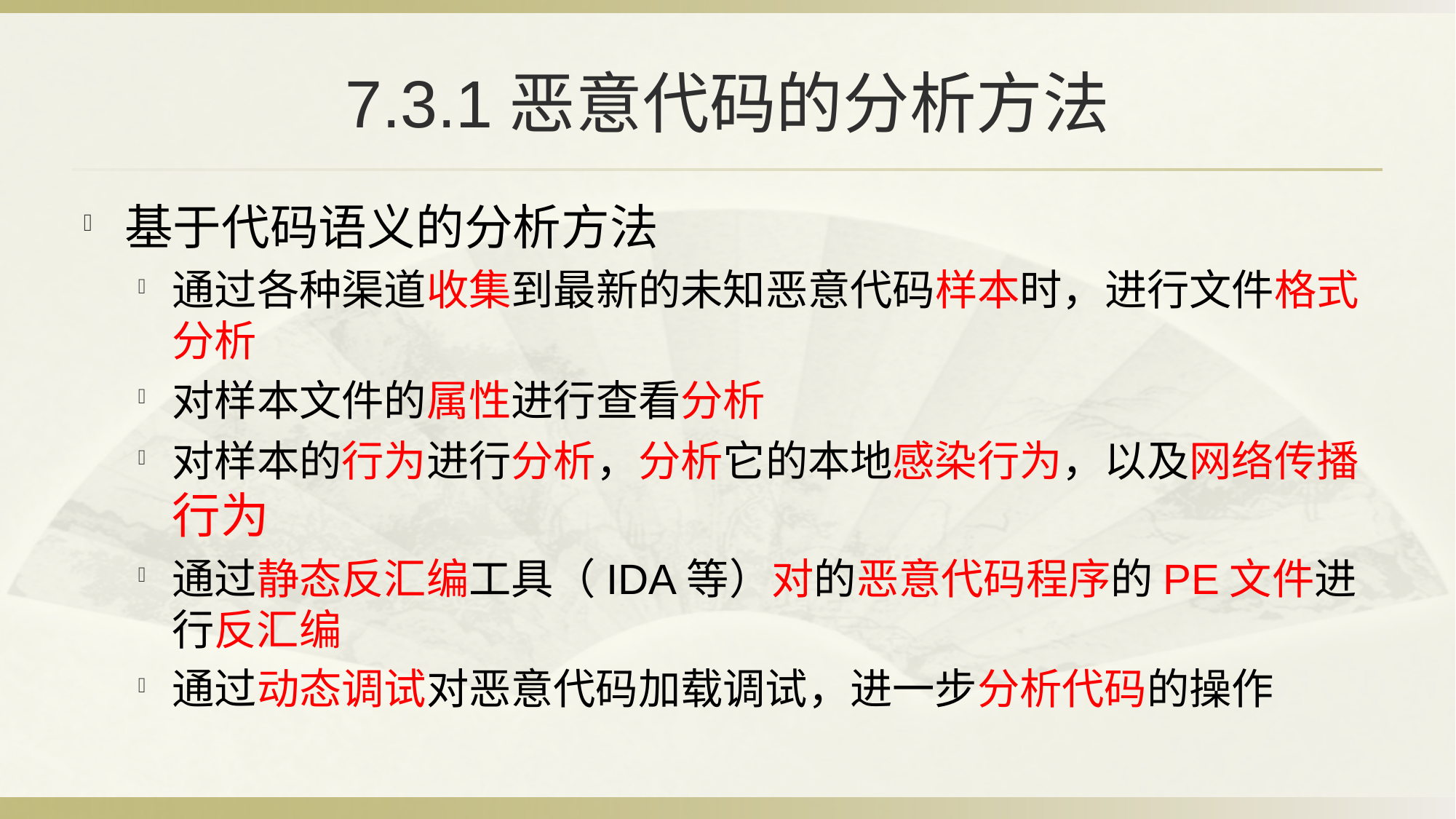

# 7.3.1恶意代码的分析方法
基于代码语义的分析方法
通过各种渠道收集到最新的未知恶意代码样本时，进行文件格式分析
对样本文件的属性进行查看分析
对样本的行为进行分析，分析它的本地感染行为，以及网络传播行为
通过静态反汇编工具（IDA等）对的恶意代码程序的PE文件进行反汇编
通过动态调试对恶意代码加载调试，进一步分析代码的操作